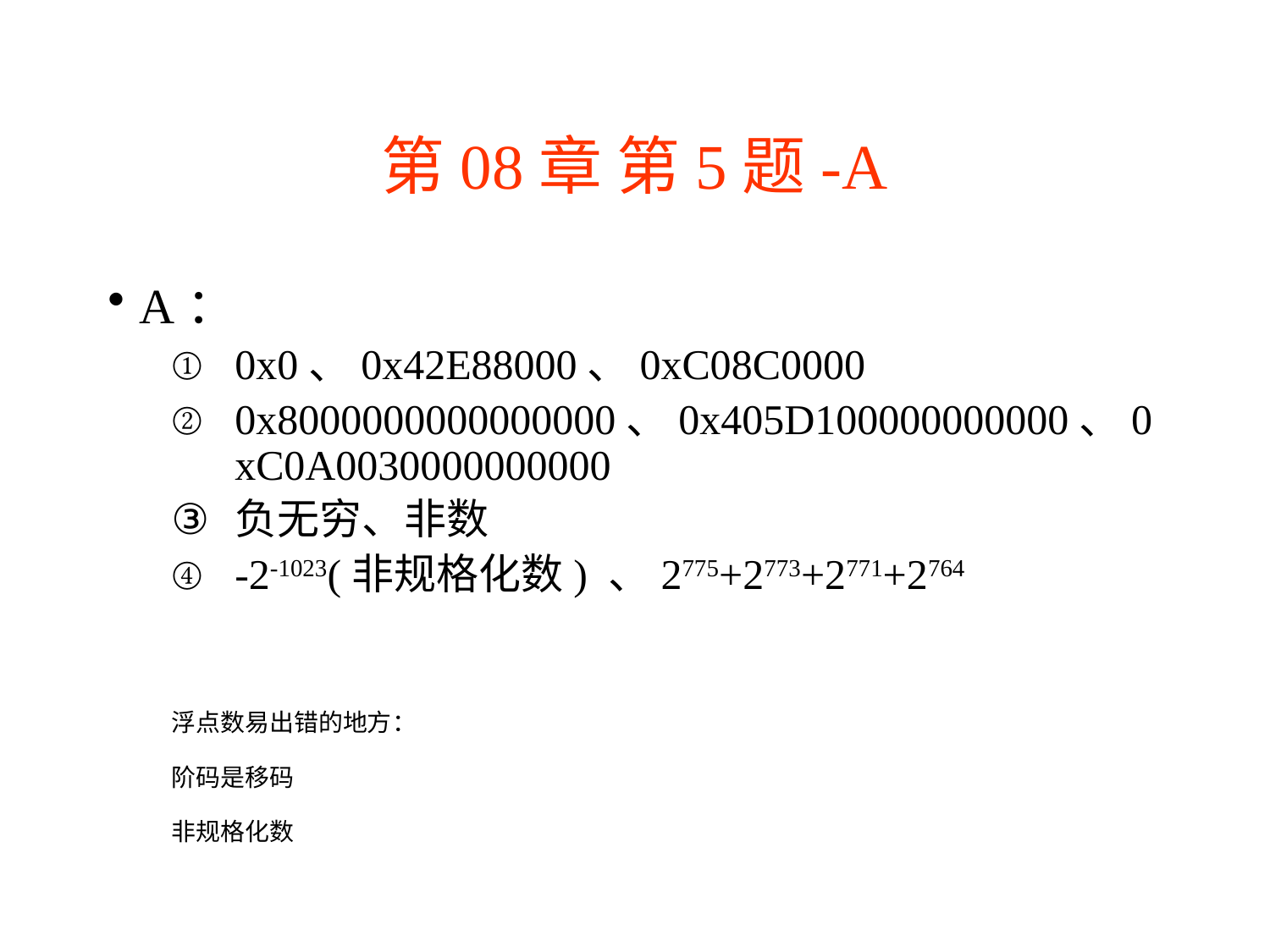

# 第08章 第5题-A
A：
0x0、0x42E88000、0xC08C0000
0x8000000000000000、0x405D100000000000、0xC0A0030000000000
负无穷、非数
-2-1023(非规格化数) 、2775+2773+2771+2764

浮点数易出错的地方：
阶码是移码
非规格化数